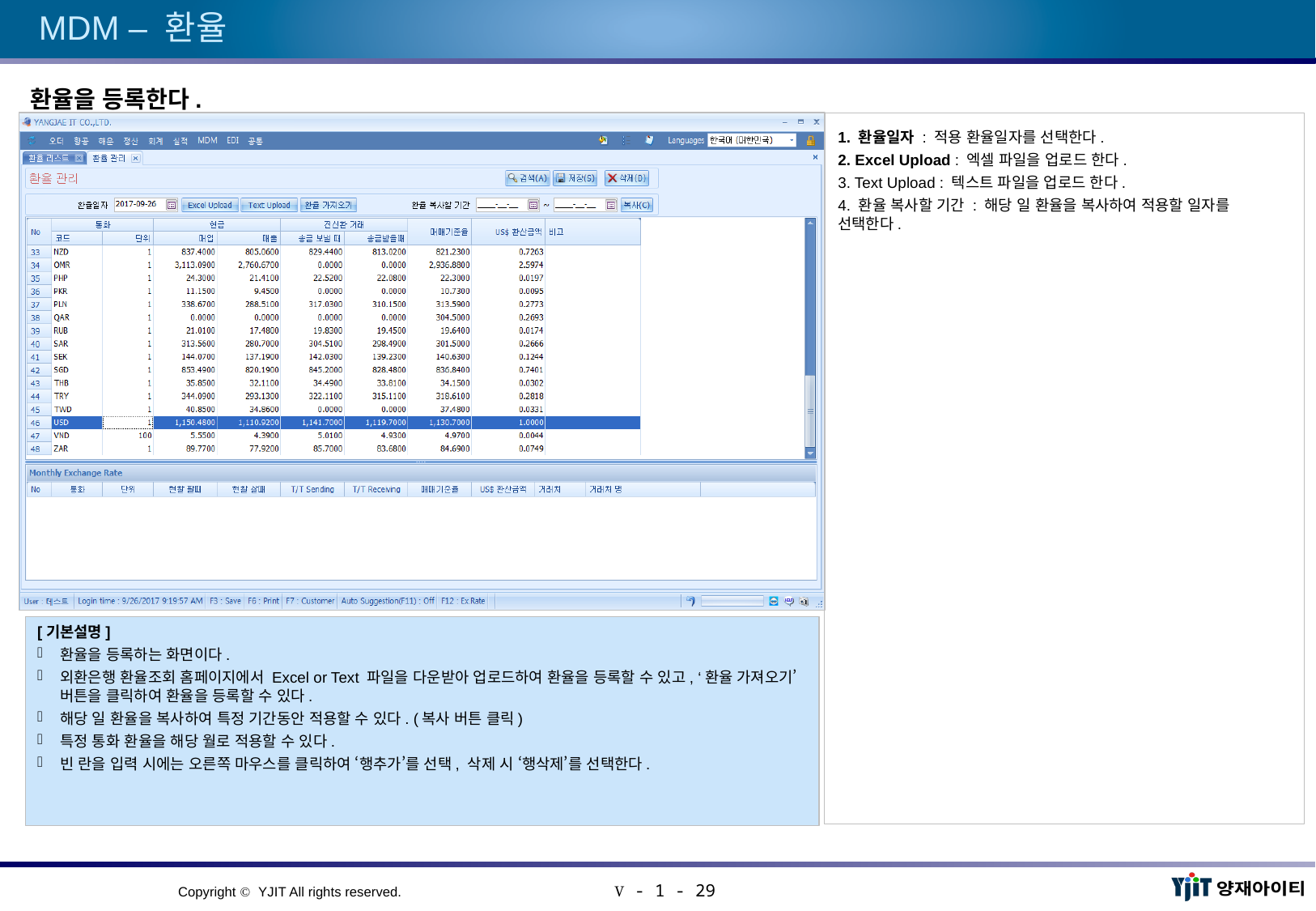

# MDM – 환율
환율을 등록한다.

1. 환율일자 : 적용 환율일자를 선택한다.
2. Excel Upload : 엑셀 파일을 업로드 한다.
3. Text Upload : 텍스트 파일을 업로드 한다.
4. 환율 복사할 기간 : 해당 일 환율을 복사하여 적용할 일자를 선택한다.

[기본설명]
환율을 등록하는 화면이다.
외환은행 환율조회 홈페이지에서 Excel or Text 파일을 다운받아 업로드하여 환율을 등록할 수 있고, ‘환율 가져오기’ 버튼을 클릭하여 환율을 등록할 수 있다.
해당 일 환율을 복사하여 특정 기간동안 적용할 수 있다. (복사 버튼 클릭)
특정 통화 환율을 해당 월로 적용할 수 있다.
빈 란을 입력 시에는 오른쪽 마우스를 클릭하여 ‘행추가’를 선택, 삭제 시 ‘행삭제’를 선택한다.